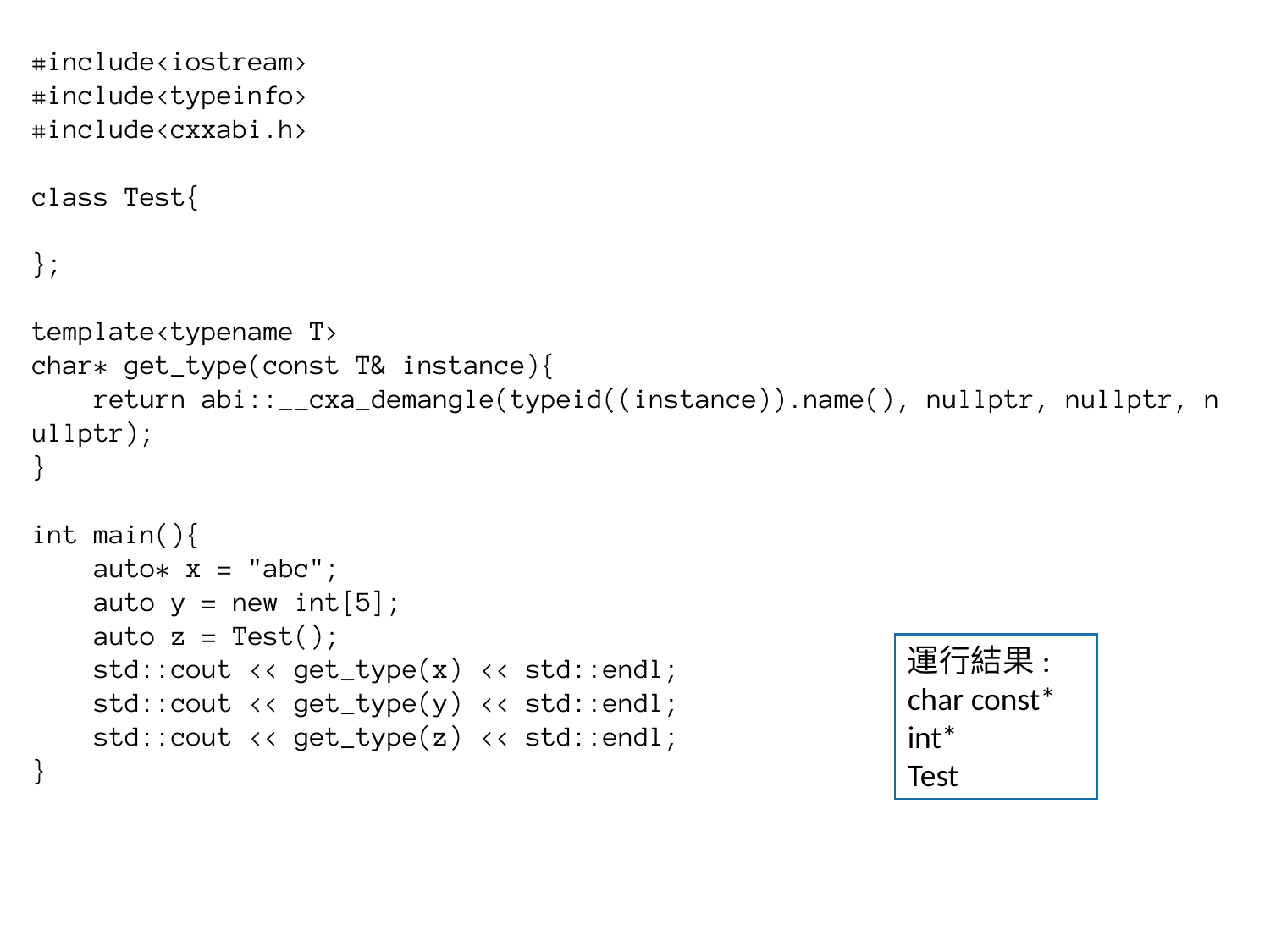

#include<iostream>
#include<typeinfo>
#include<cxxabi.h>
class Test{
};
template<typename T>
char* get_type(const T& instance){
    return abi::__cxa_demangle(typeid((instance)).name(), nullptr, nullptr, nullptr);
}
int main(){
    auto* x = "abc";
    auto y = new int[5];
    auto z = Test();
    std::cout << get_type(x) << std::endl;
    std::cout << get_type(y) << std::endl;
    std::cout << get_type(z) << std::endl;
}
運行結果:
char const*
int*
Test